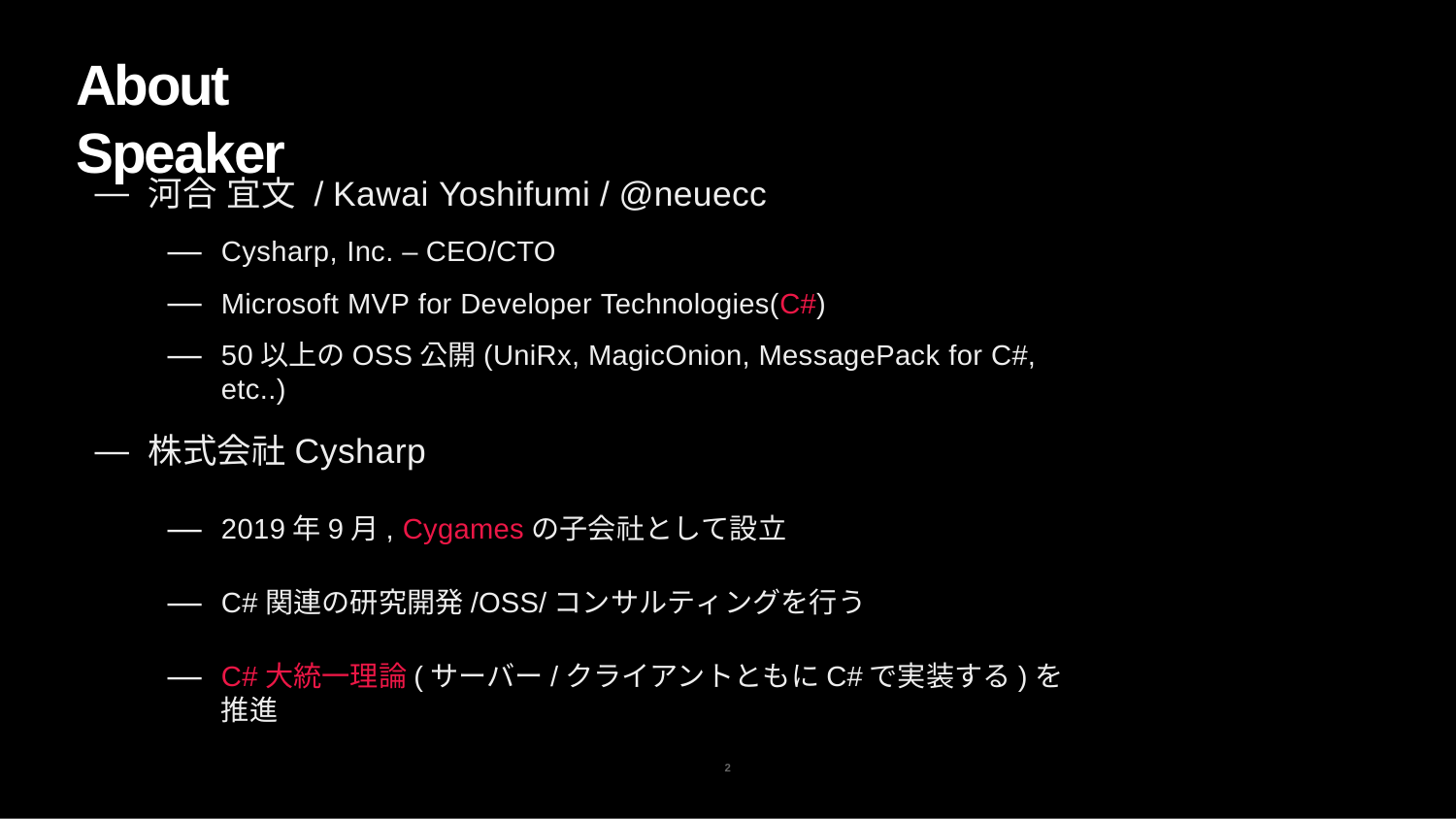

# About Speaker
河合 宜文 / Kawai Yoshifumi / @neuecc
Cysharp, Inc. – CEO/CTO
Microsoft MVP for Developer Technologies(C#)
50以上のOSS公開(UniRx, MagicOnion, MessagePack for C#, etc..)
株式会社Cysharp
2019年9月, Cygamesの子会社として設立

C#関連の研究開発/OSS/コンサルティングを行う

C#大統一理論(サーバー/クライアントともにC#で実装する)を推進
2